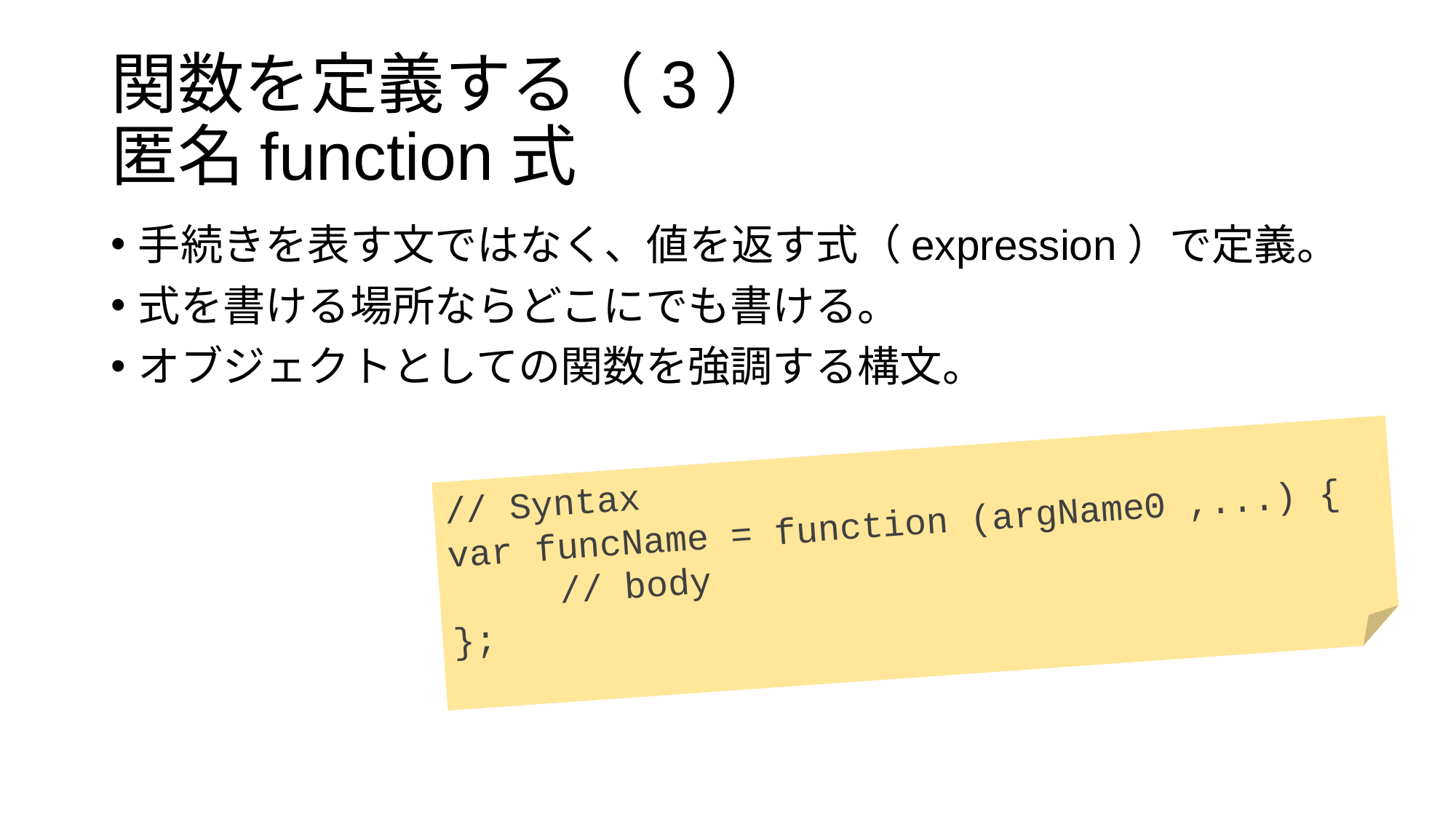

# 関数を定義する（3） 匿名function式
手続きを表す文ではなく、値を返す式（expression）で定義。
式を書ける場所ならどこにでも書ける。
オブジェクトとしての関数を強調する構文。

// Syntax
var funcName = function (argName0 ,...) {
	// body
};